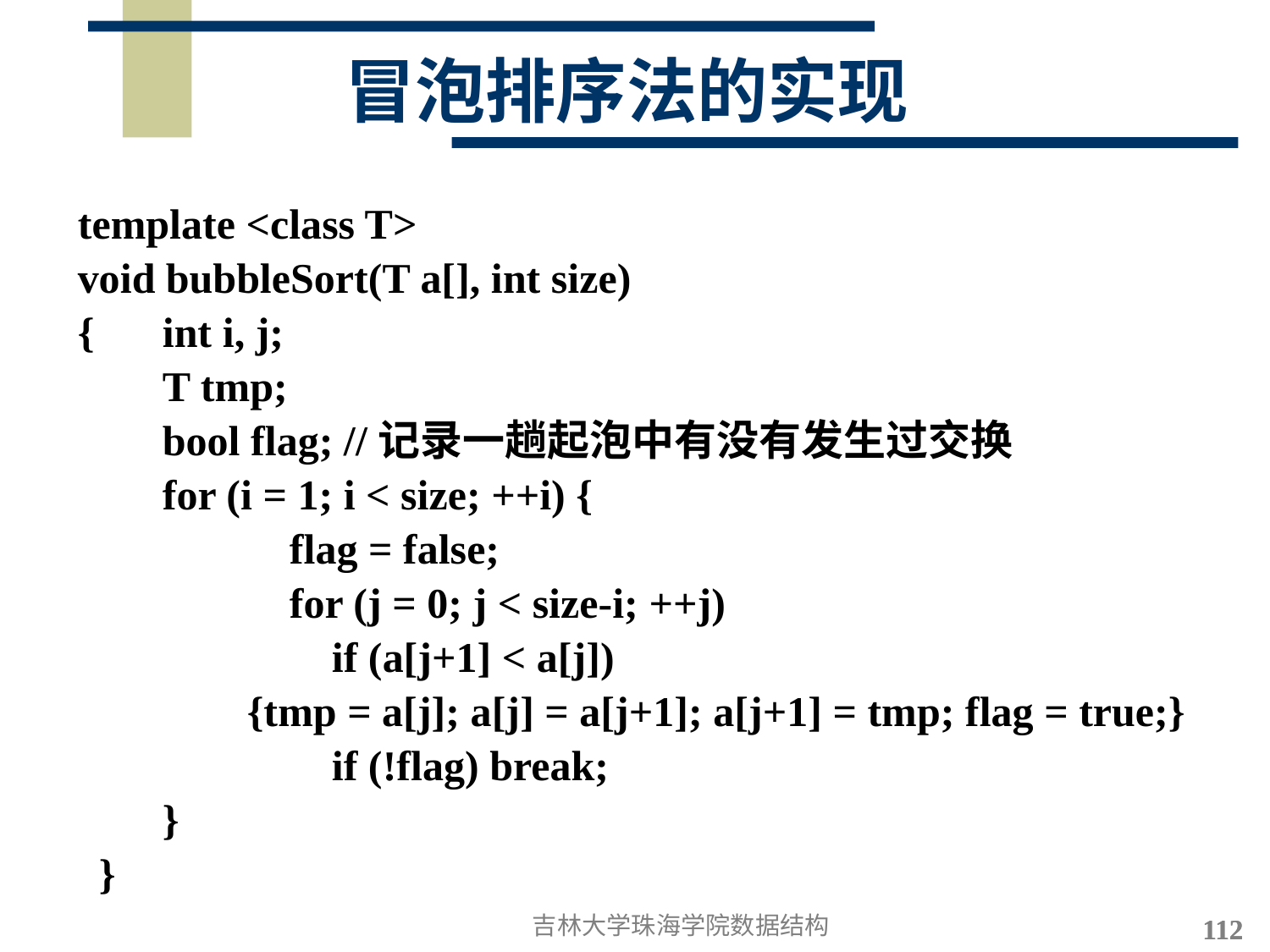

# 冒泡排序法的实现
template <class T>
void bubbleSort(T a[], int size)
{  	int i, j;
   	T tmp;
   	bool flag; //记录一趟起泡中有没有发生过交换
   	for (i = 1; i < size; ++i) {
      		flag = false;
      		for (j = 0; j < size-i; ++j)
        	    if (a[j+1] < a[j])
                {tmp = a[j]; a[j] = a[j+1]; a[j+1] = tmp; flag = true;}
	  	    if (!flag) break;
     	}
  }
112
吉林大学珠海学院数据结构